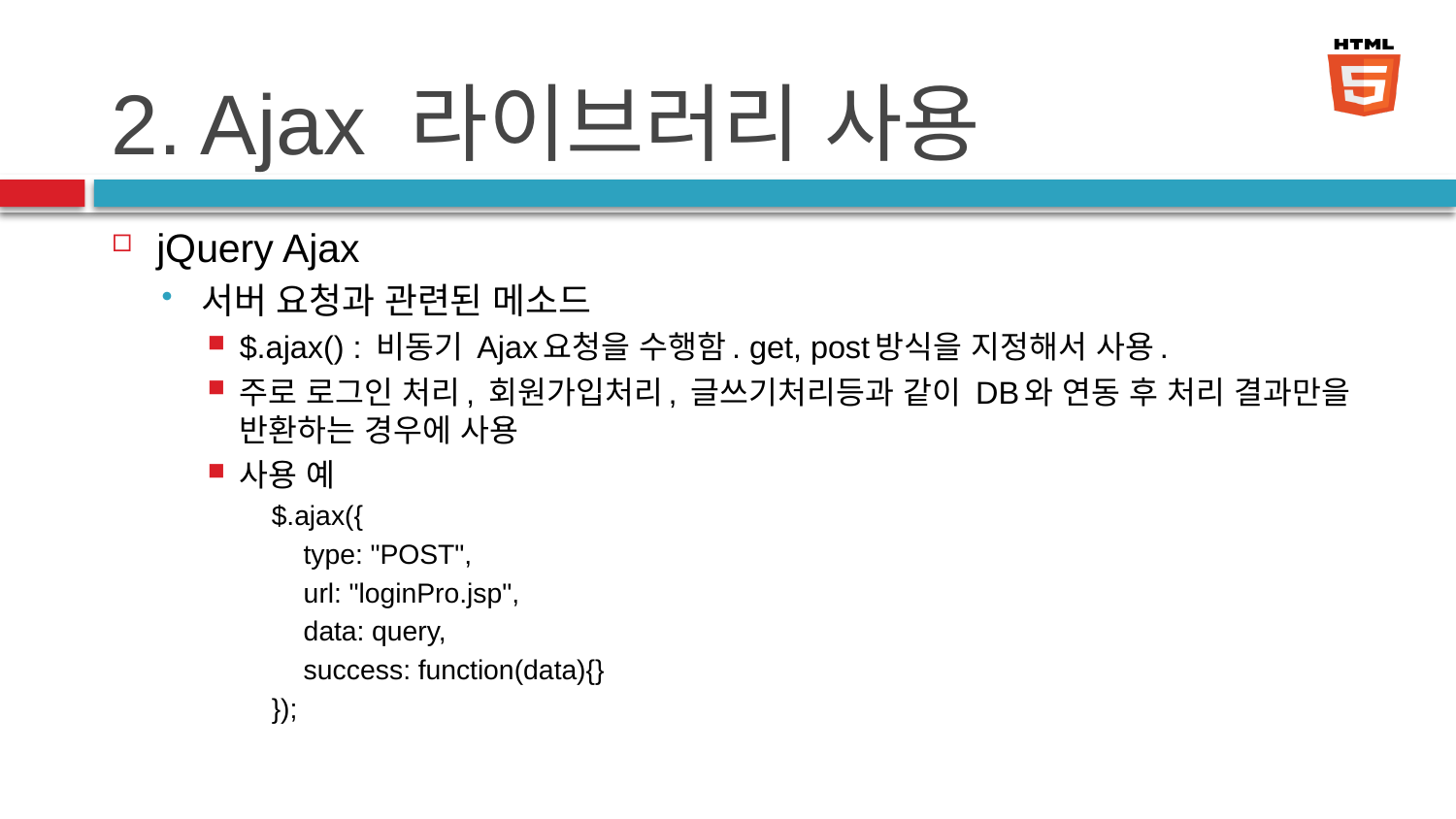

# 2. Ajax 라이브러리 사용
jQuery Ajax
서버 요청과 관련된 메소드
$.ajax() : 비동기 Ajax요청을 수행함. get, post방식을 지정해서 사용.
주로 로그인 처리, 회원가입처리, 글쓰기처리등과 같이 DB와 연동 후 처리 결과만을 반환하는 경우에 사용
사용 예
$.ajax({
	type: "POST",
	url: "loginPro.jsp",
	data: query,
	success: function(data){}
});